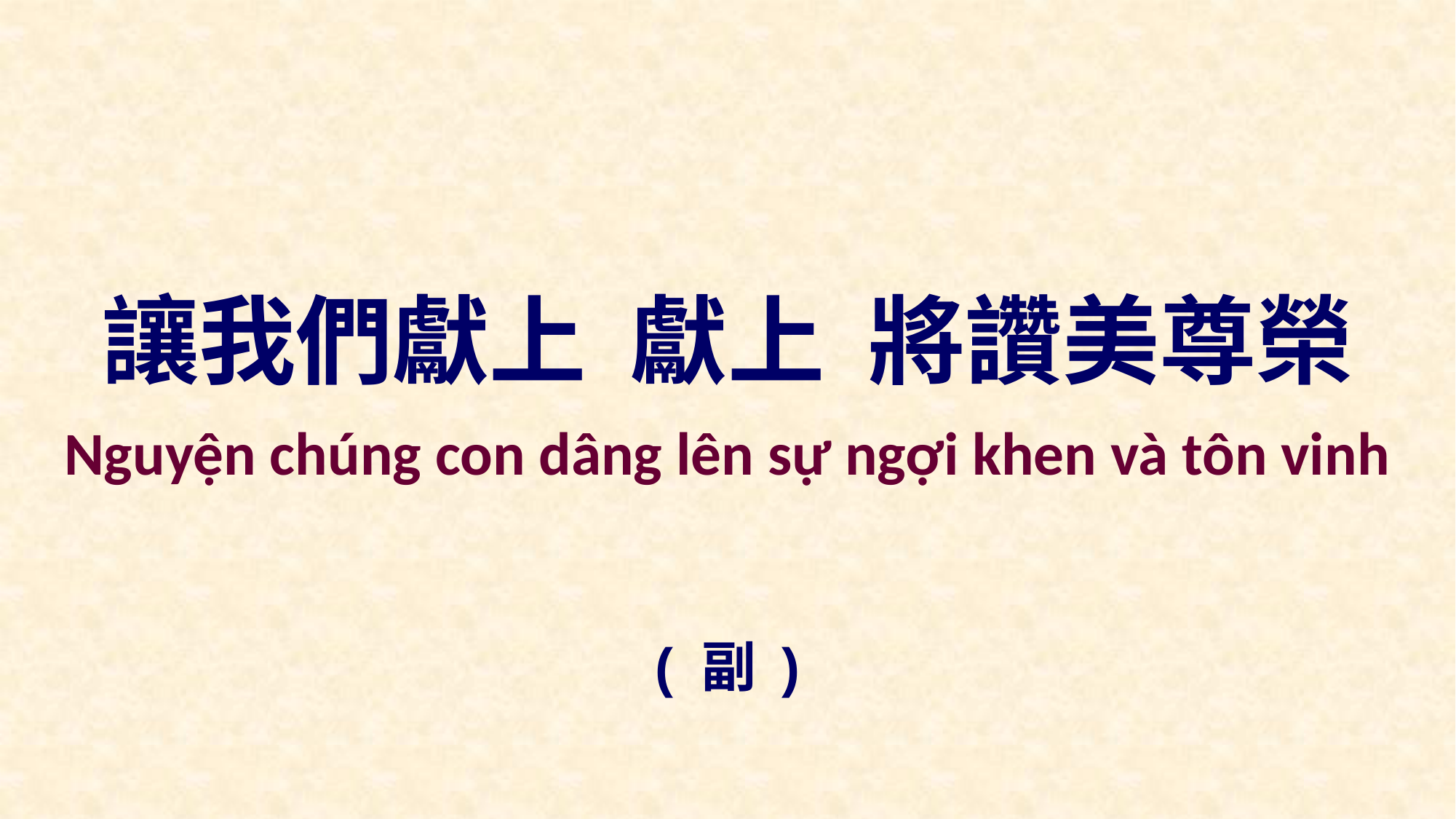

讓我們獻上  獻上  將讚美尊榮
Nguyện chúng con dâng lên sự ngợi khen và tôn vinh
( 副 )